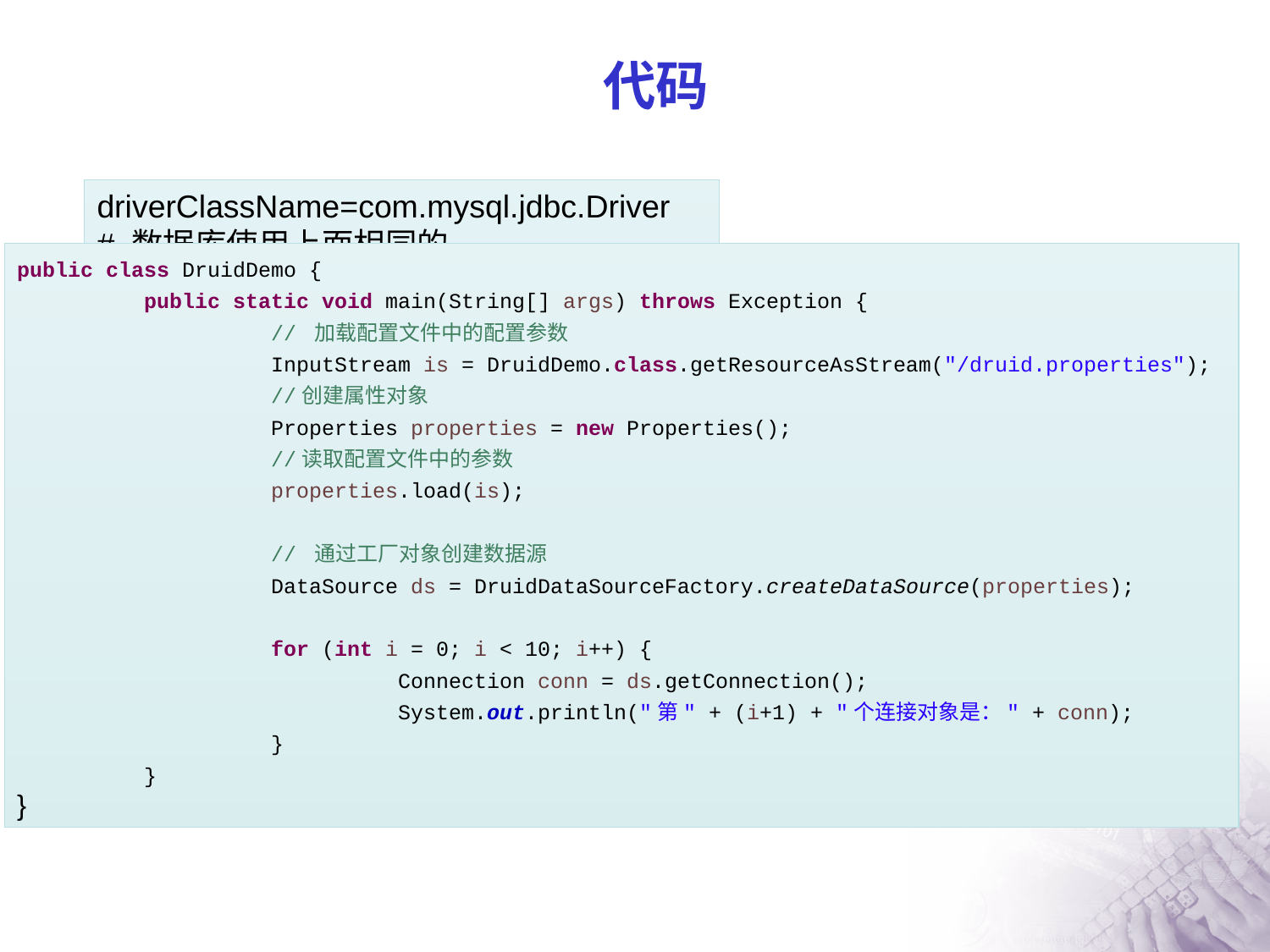

# 代码
driverClassName=com.mysql.jdbc.Driver
# 数据库使用上面相同的
url=jdbc:mysql://localhost:3306/spring_jdbc
username=root
password=root
initialSize=5
maxActive=10
maxWait=2000
public class DruidDemo {
	public static void main(String[] args) throws Exception {
		// 加载配置文件中的配置参数
		InputStream is = DruidDemo.class.getResourceAsStream("/druid.properties");
		//创建属性对象
		Properties properties = new Properties();
		//读取配置文件中的参数
		properties.load(is);

		// 通过工厂对象创建数据源
		DataSource ds = DruidDataSourceFactory.createDataSource(properties);

		for (int i = 0; i < 10; i++) {
			Connection conn = ds.getConnection();
			System.out.println("第" + (i+1) + "个连接对象是：" + conn);
		}
	}
}